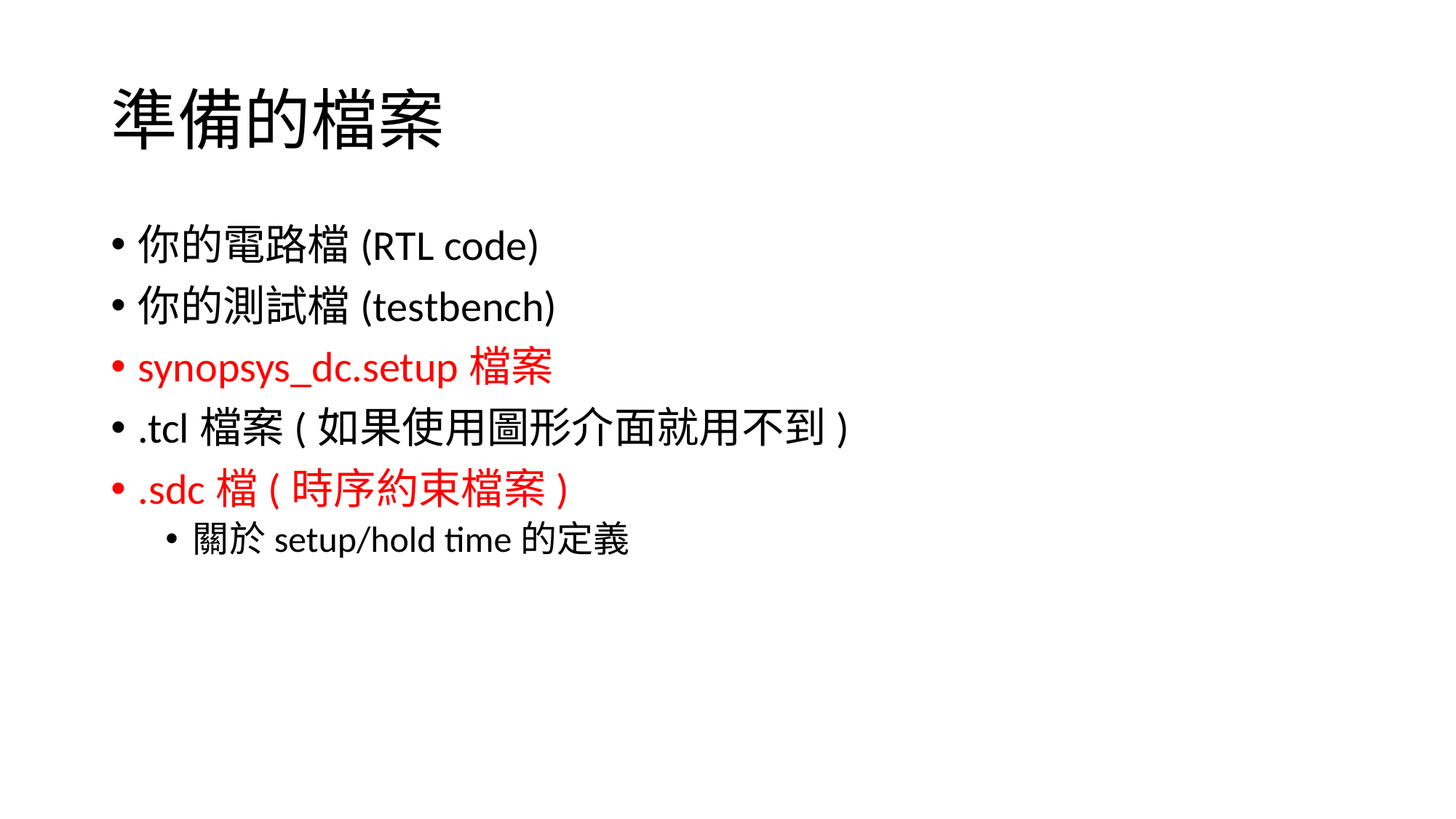

# 準備的檔案
你的電路檔(RTL code)
你的測試檔(testbench)
synopsys_dc.setup檔案
.tcl檔案(如果使用圖形介面就用不到)
.sdc檔(時序約束檔案)
關於setup/hold time的定義